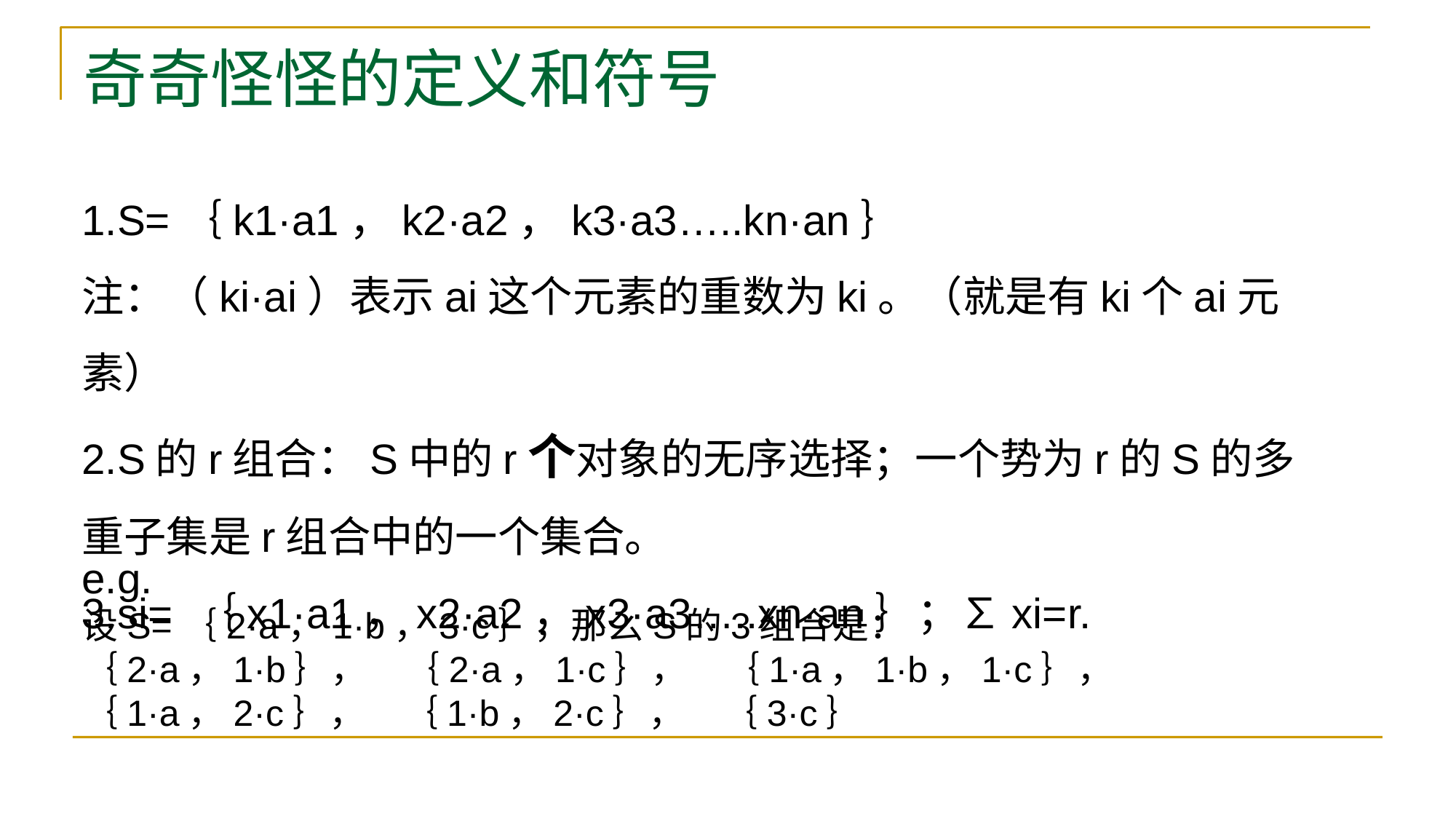

奇奇怪怪的定义和符号
1.S=｛k1·a1，k2·a2，k3·a3…..kn·an｝
注：（ki·ai）表示ai这个元素的重数为ki。（就是有ki个ai元素）
2.S的r组合：S中的r个对象的无序选择；一个势为r的S的多重子集是r组合中的一个集合。
3.si= ｛x1·a1，x2·a2，x3·a3…..xn·an｝；∑xi=r.

e.g.
设S=｛2·a，1·b，3·c｝，那么S的3组合是：
｛2·a，1·b｝，　｛2·a，1·c｝，　｛1·a，1·b，1·c｝，　｛1·a，2·c｝，　｛1·b，2·c｝，　｛3·c｝